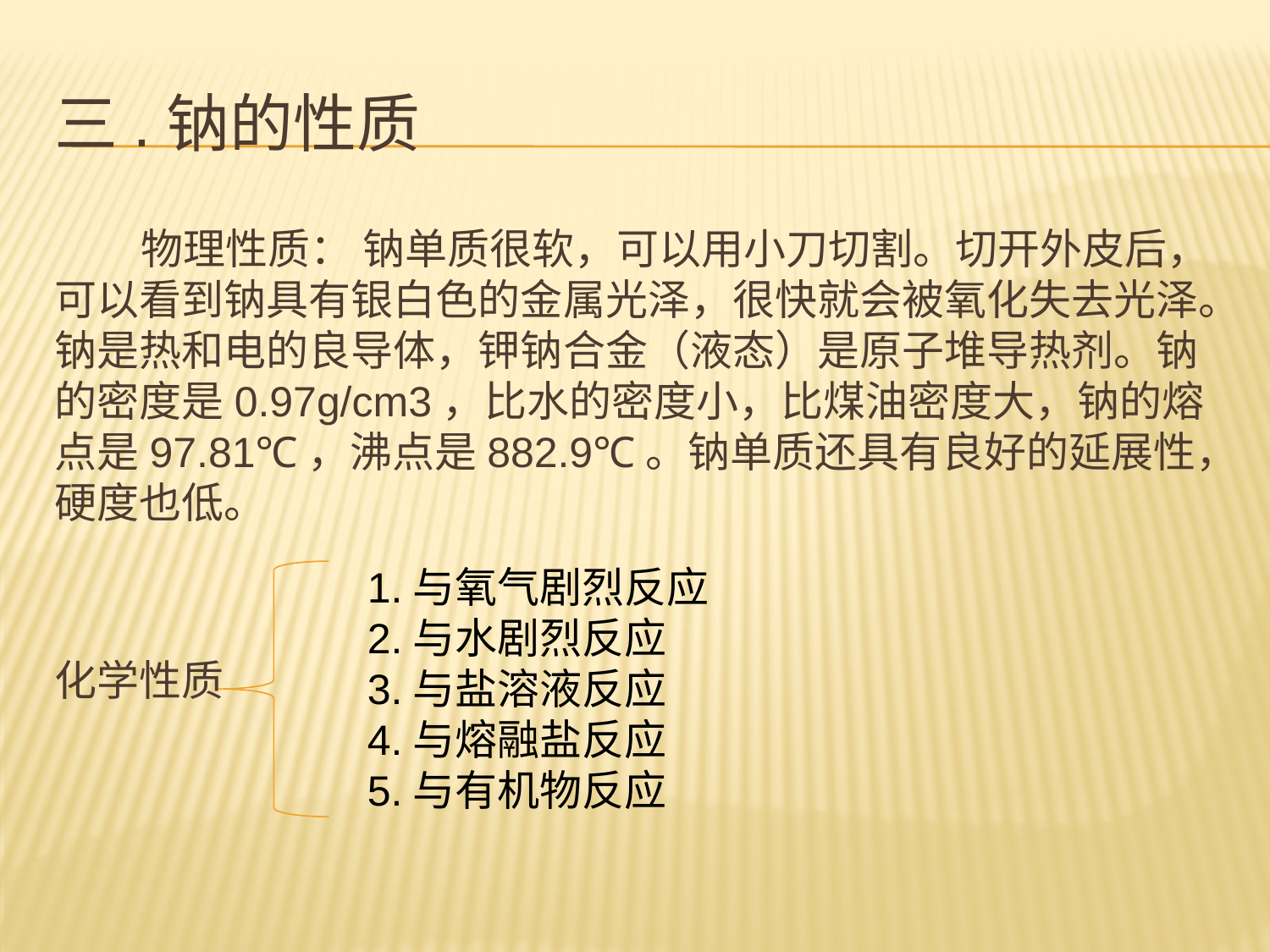

# 三.钠的性质
        物理性质： 钠单质很软，可以用小刀切割。切开外皮后，可以看到钠具有银白色的金属光泽，很快就会被氧化失去光泽。钠是热和电的良导体，钾钠合金（液态）是原子堆导热剂。钠的密度是0.97g/cm3，比水的密度小，比煤油密度大，钠的熔点是97.81℃，沸点是882.9℃。钠单质还具有良好的延展性，硬度也低。

化学性质
1.与氧气剧烈反应
2.与水剧烈反应
3.与盐溶液反应
4.与熔融盐反应
5.与有机物反应